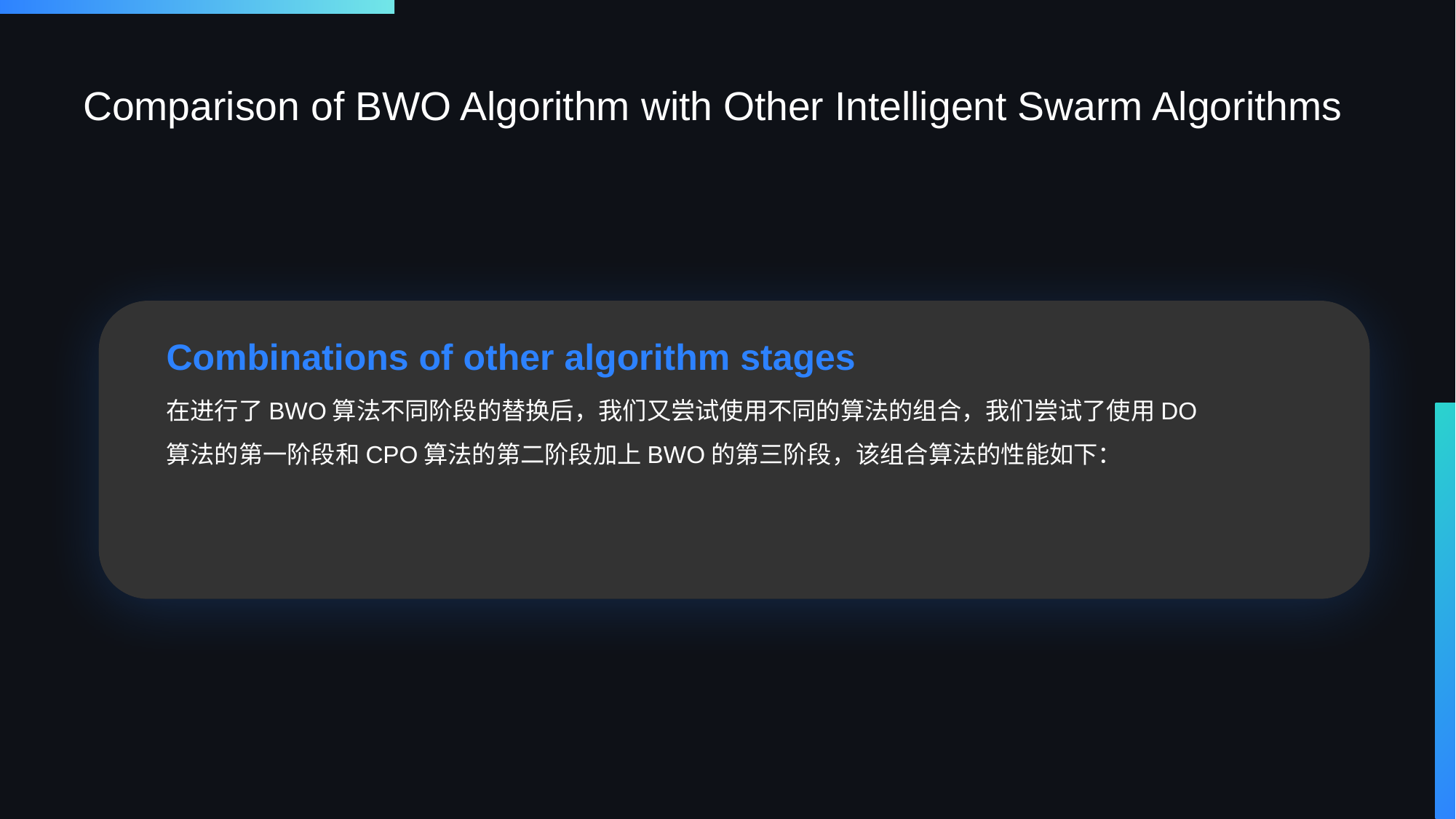

# Comparison of BWO Algorithm with Other Intelligent Swarm Algorithms

Combinations of other algorithm stages
在进行了BWO算法不同阶段的替换后，我们又尝试使用不同的算法的组合，我们尝试了使用DO算法的第一阶段和CPO算法的第二阶段加上BWO的第三阶段，该组合算法的性能如下：